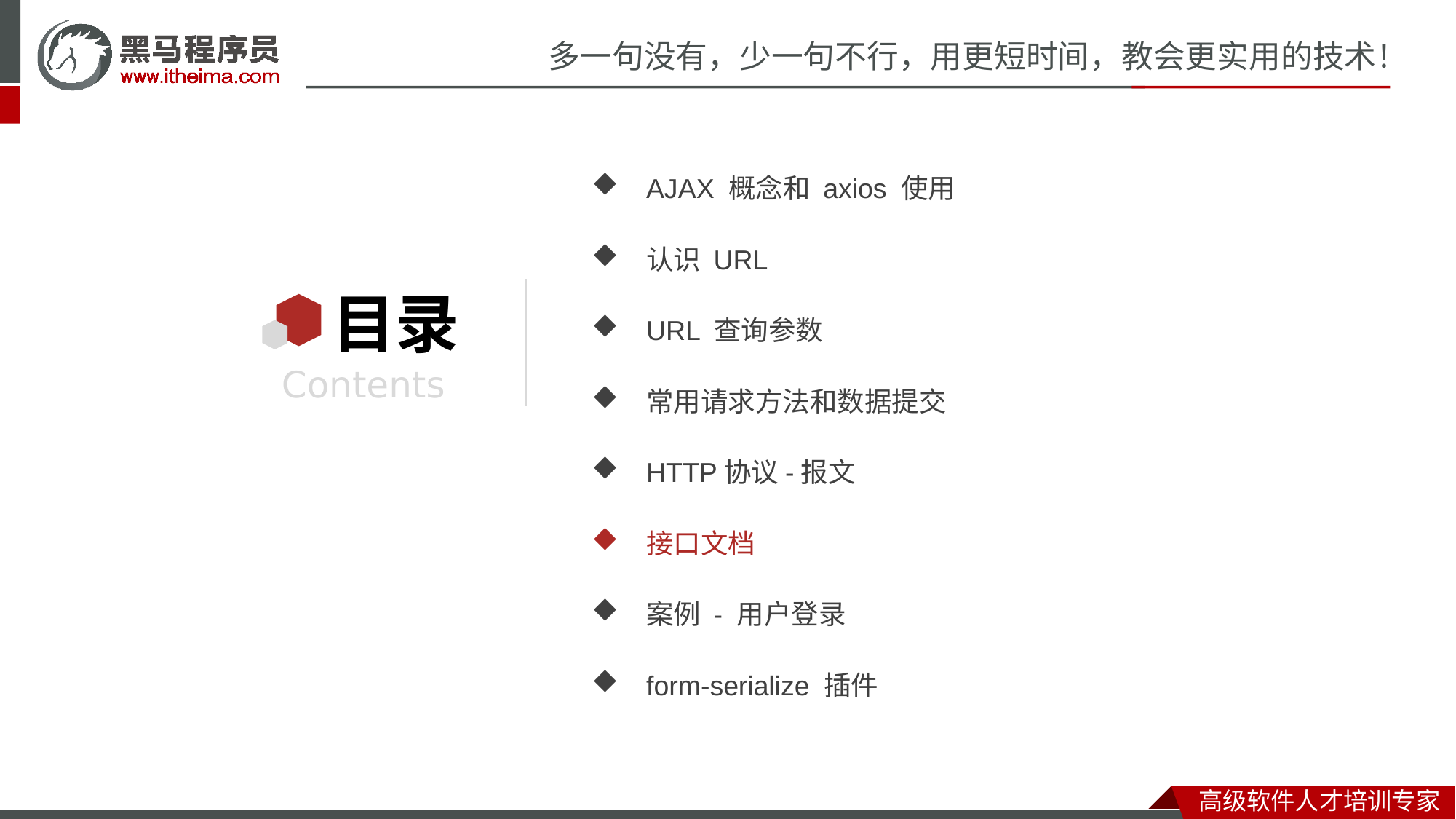

AJAX 概念和 axios 使用
认识 URL
URL 查询参数
常用请求方法和数据提交
HTTP协议-报文
接口文档
案例 - 用户登录
form-serialize 插件